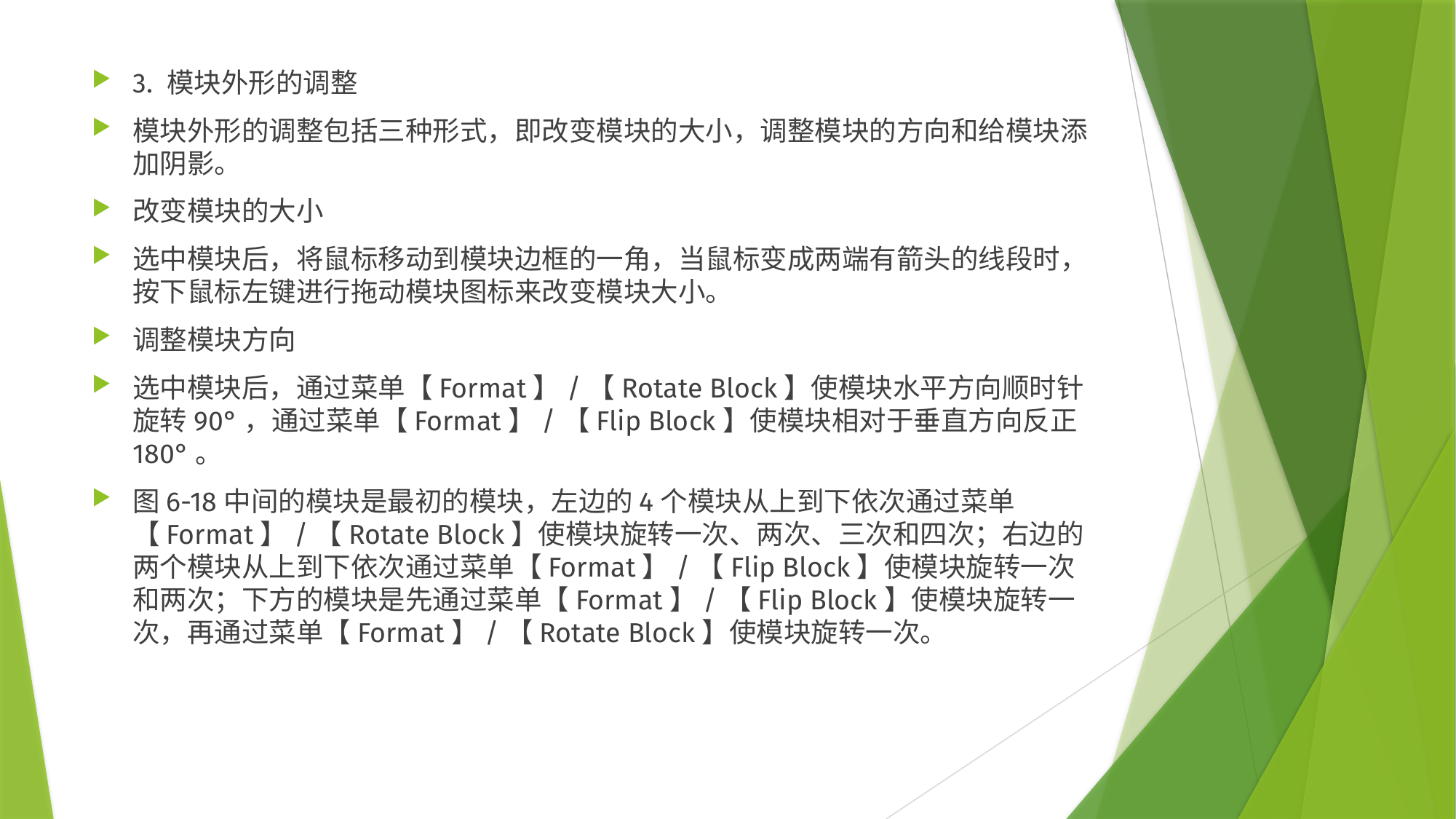

3. 模块外形的调整
模块外形的调整包括三种形式，即改变模块的大小，调整模块的方向和给模块添加阴影。
改变模块的大小
选中模块后，将鼠标移动到模块边框的一角，当鼠标变成两端有箭头的线段时，按下鼠标左键进行拖动模块图标来改变模块大小。
调整模块方向
选中模块后，通过菜单【Format】/【Rotate Block】使模块水平方向顺时针旋转90°，通过菜单【Format】/【Flip Block】使模块相对于垂直方向反正180°。
图6-18中间的模块是最初的模块，左边的4个模块从上到下依次通过菜单【Format】/【Rotate Block】使模块旋转一次、两次、三次和四次；右边的两个模块从上到下依次通过菜单【Format】/【Flip Block】使模块旋转一次和两次；下方的模块是先通过菜单【Format】/【Flip Block】使模块旋转一次，再通过菜单【Format】/【Rotate Block】使模块旋转一次。